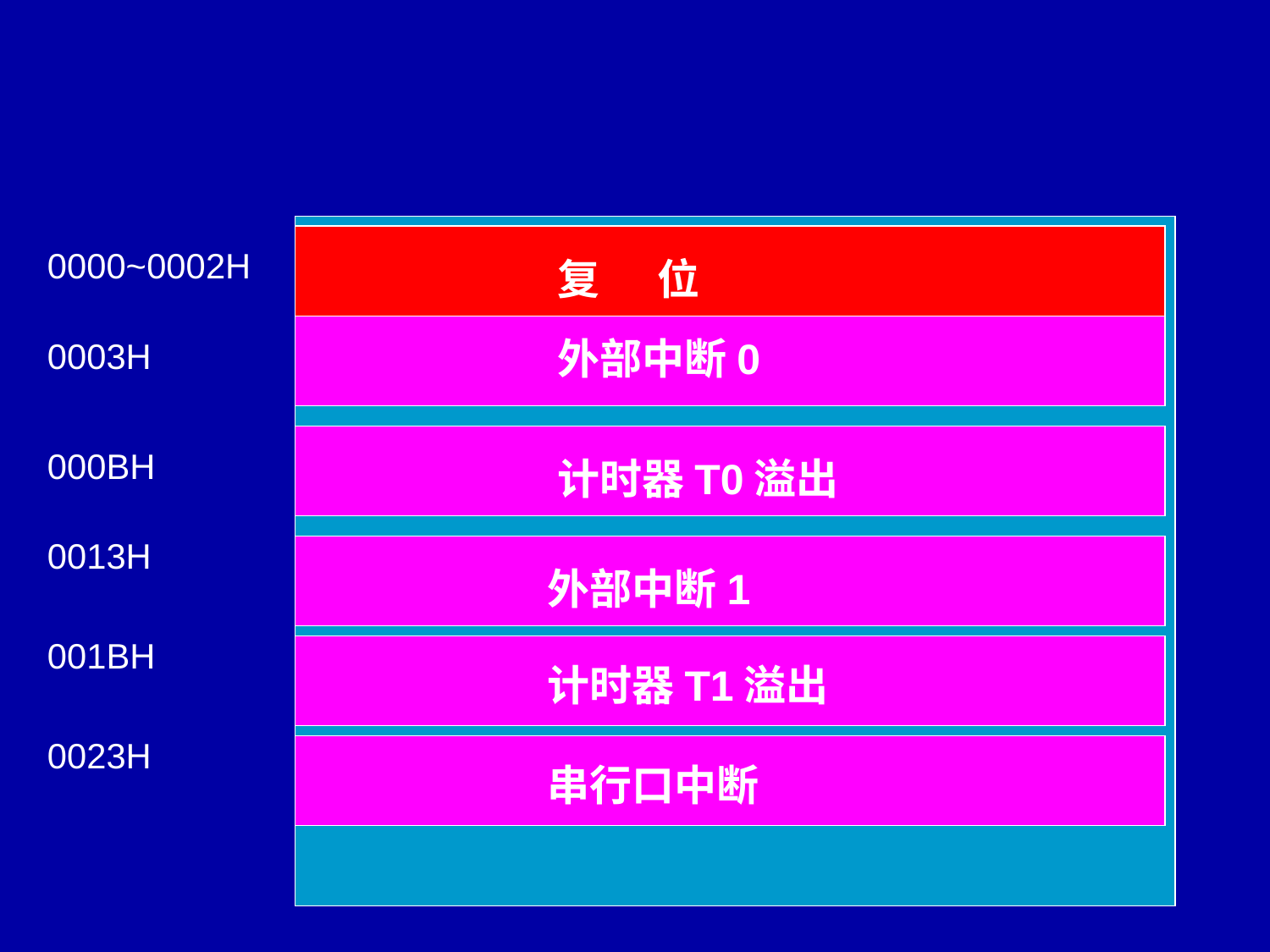

复      位
0000~0002H

外部中断0
0003H

计时器T0溢出
000BH

0013H
外部中断1

001BH
计时器T1溢出

0023H
串行口中断